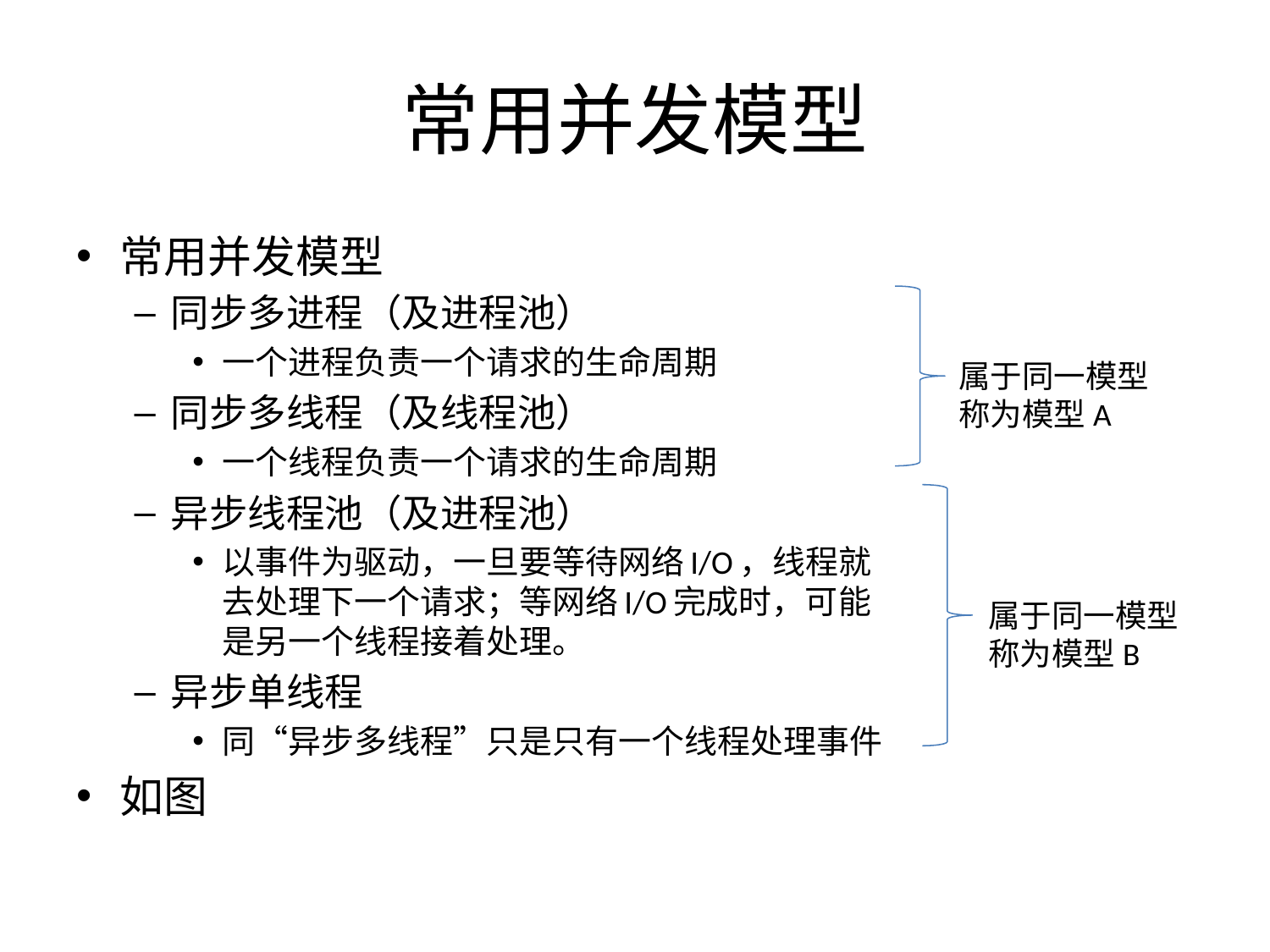

# 常用并发模型
常用并发模型
同步多进程（及进程池）
一个进程负责一个请求的生命周期
同步多线程（及线程池）
一个线程负责一个请求的生命周期
异步线程池（及进程池）
以事件为驱动，一旦要等待网络I/O，线程就去处理下一个请求；等网络I/O完成时，可能是另一个线程接着处理。
异步单线程
同“异步多线程”只是只有一个线程处理事件
如图

属于同一模型
称为模型A

属于同一模型
称为模型B